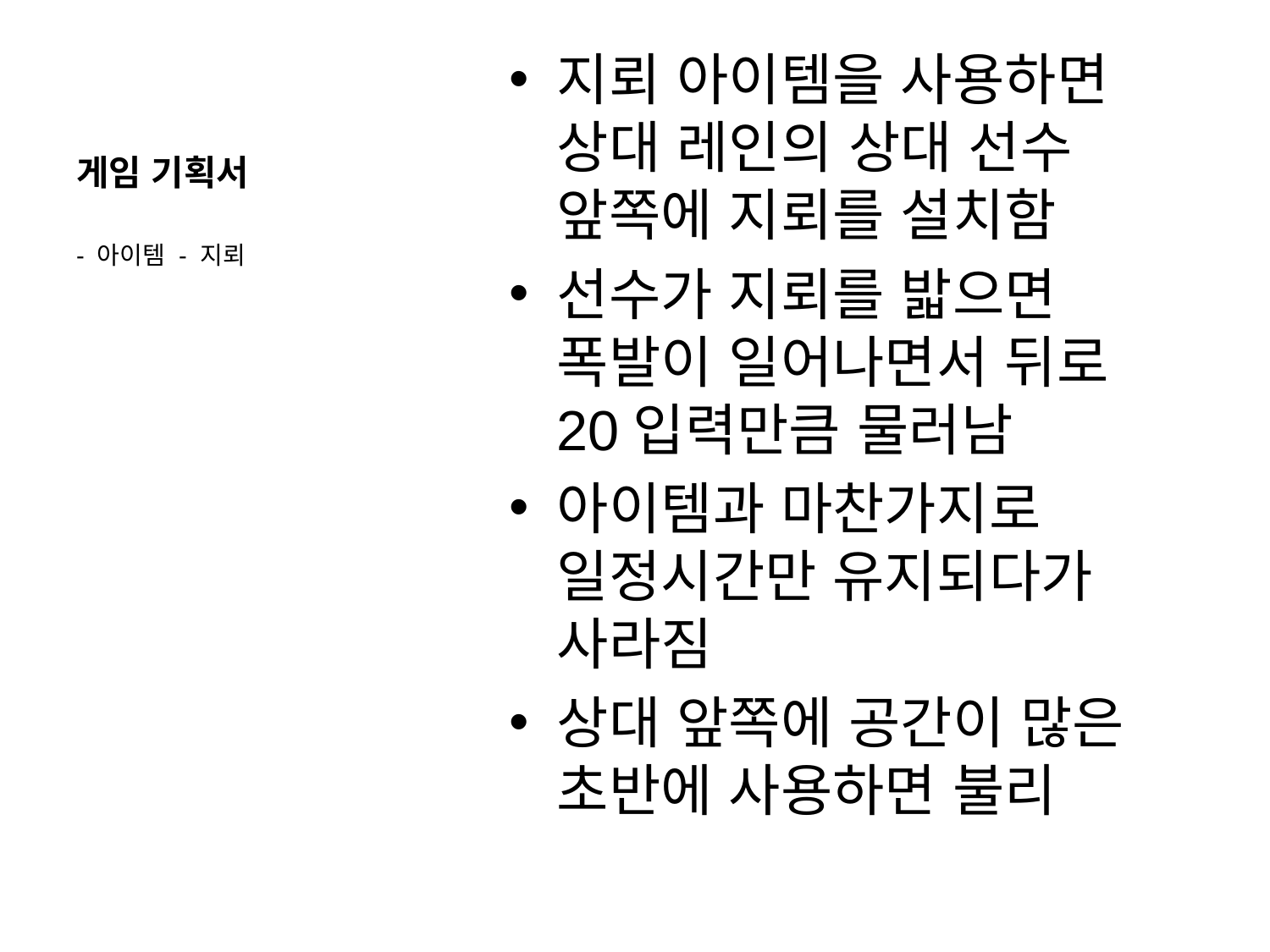

# 게임 기획서
지뢰 아이템을 사용하면 상대 레인의 상대 선수 앞쪽에 지뢰를 설치함
선수가 지뢰를 밟으면 폭발이 일어나면서 뒤로 20입력만큼 물러남
아이템과 마찬가지로 일정시간만 유지되다가 사라짐
상대 앞쪽에 공간이 많은 초반에 사용하면 불리

- 아이템 - 지뢰